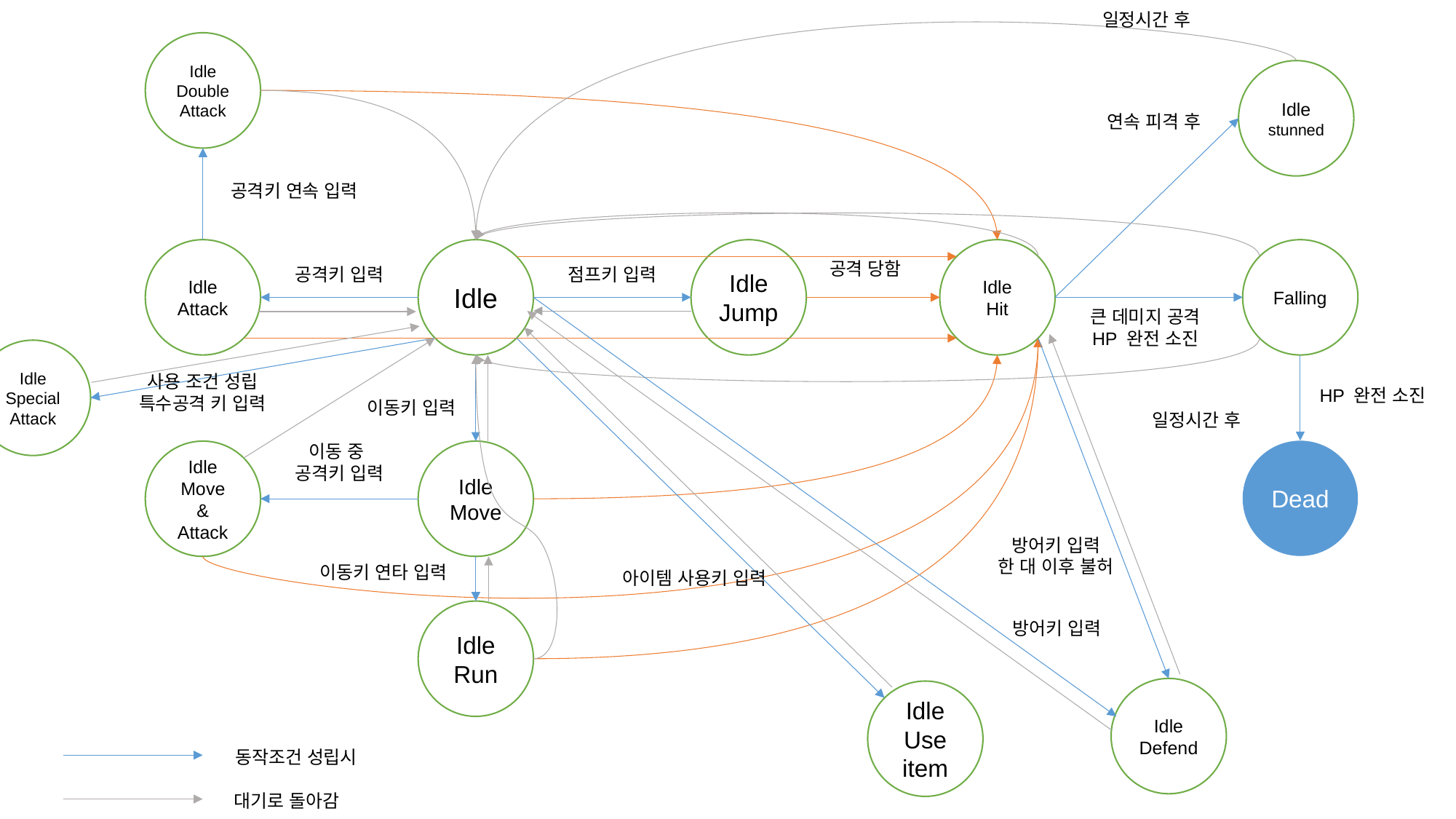

일정시간 후
Idle
Double Attack
Idle
stunned
연속 피격 후
공격키 연속 입력
Falling
Idle
Attack
Idle
Jump
Idle
Hit
Idle
공격 당함
공격키 입력
점프키 입력
큰 데미지 공격
HP 완전 소진
Idle
Special Attack
사용 조건 성립
특수공격 키 입력
HP 완전 소진
이동키 입력
일정시간 후
이동 중
공격키 입력
Dead
Idle
Move & Attack
Idle
Move
방어키 입력
한 대 이후 불허
이동키 연타 입력
아이템 사용키 입력
Idle
Run
방어키 입력
Idle
Defend
Idle
Use item
동작조건 성립시
대기로 돌아감
상대로부터 공격 당함